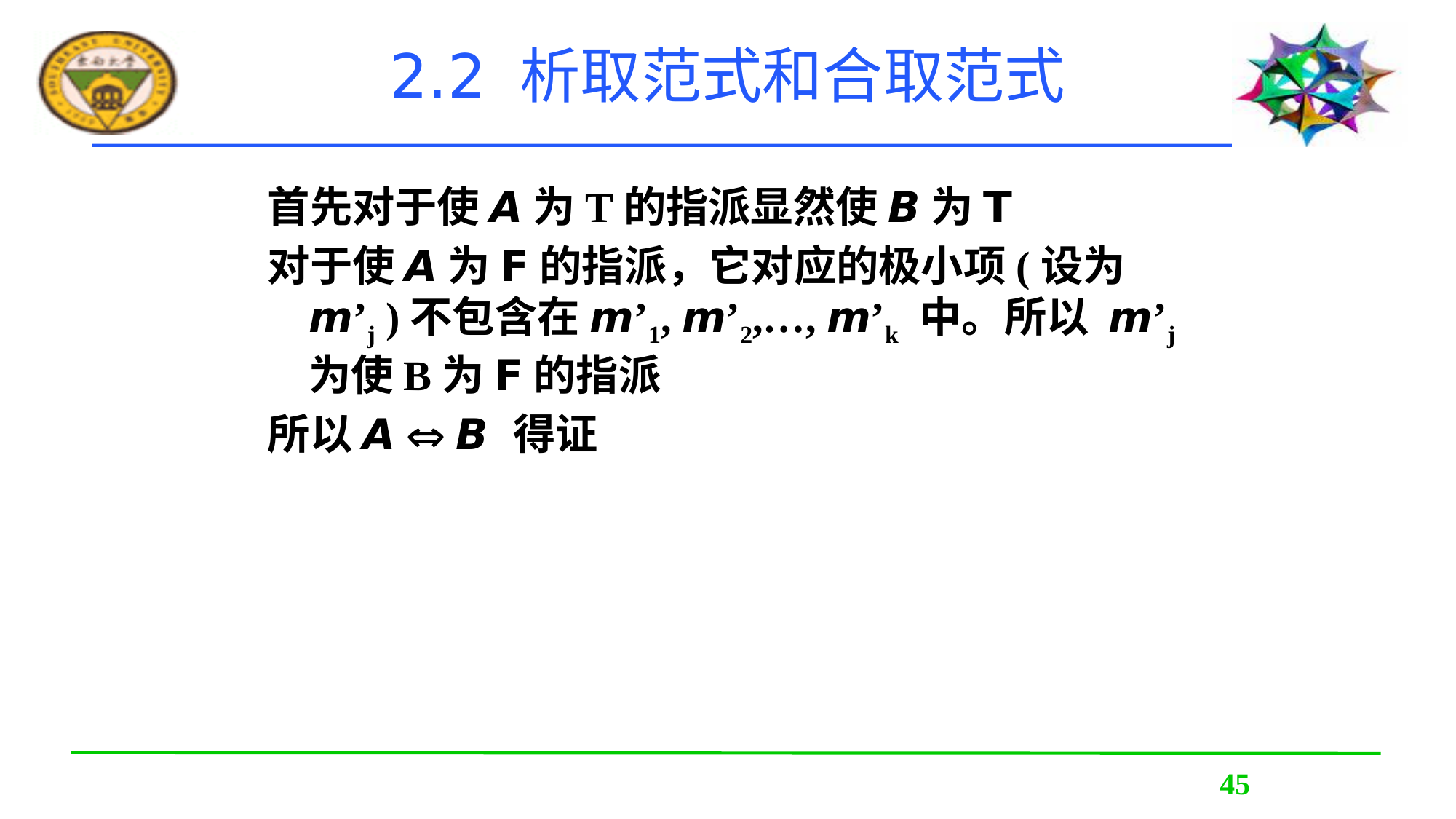

# 2.2 析取范式和合取范式
首先对于使A为T的指派显然使B为T
对于使A为F的指派，它对应的极小项(设为m’j )不包含在m’1, m’2,…, m’k 中。所以 m’j为使B为F的指派
所以A ⇔ B 得证